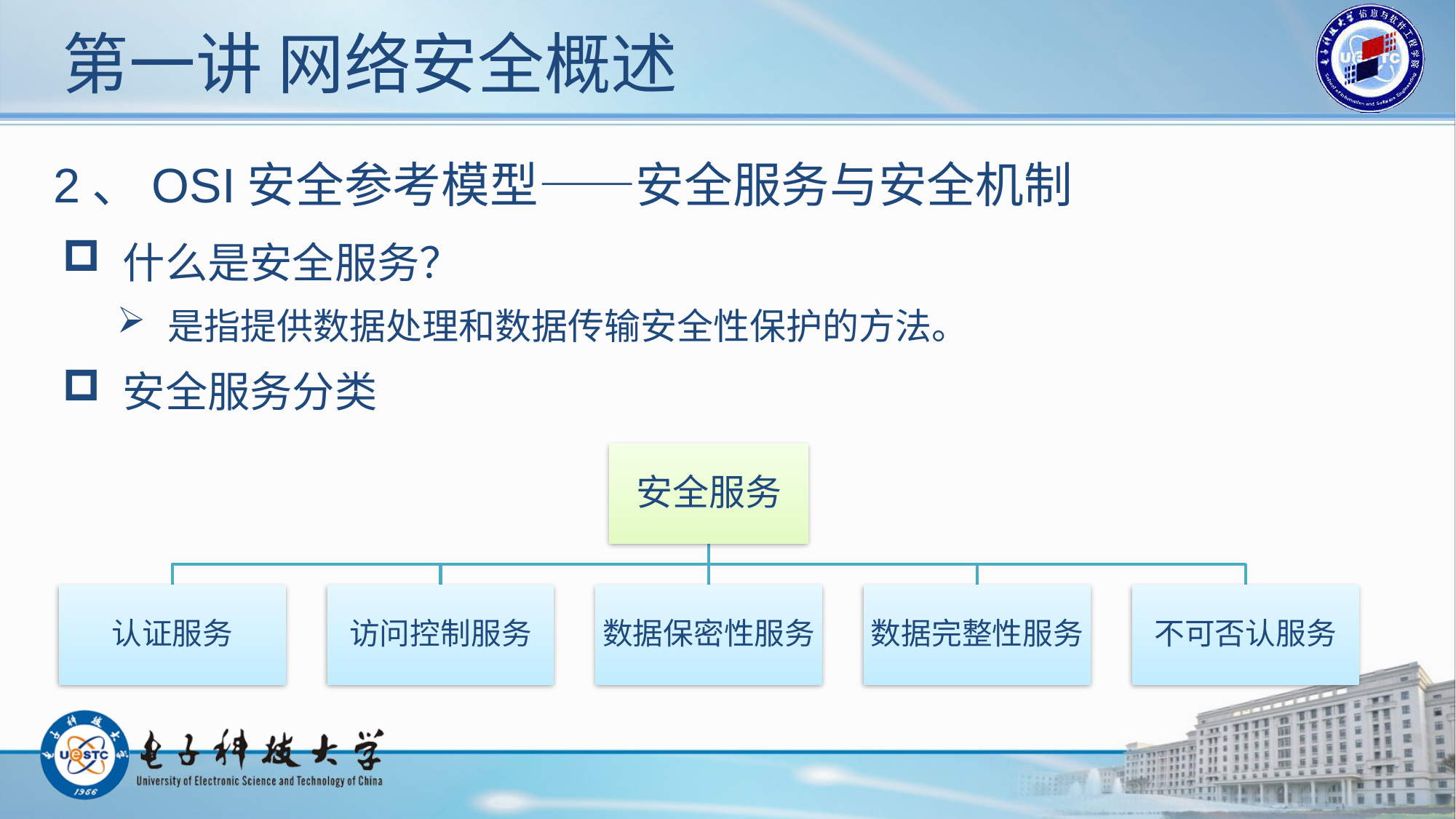

# 第一讲 网络安全概述
2、OSI安全参考模型——安全服务与安全机制
 什么是安全服务？
 是指提供数据处理和数据传输安全性保护的方法。
 安全服务分类
安全服务
认证服务
访问控制服务
数据保密性服务
数据完整性服务
不可否认服务